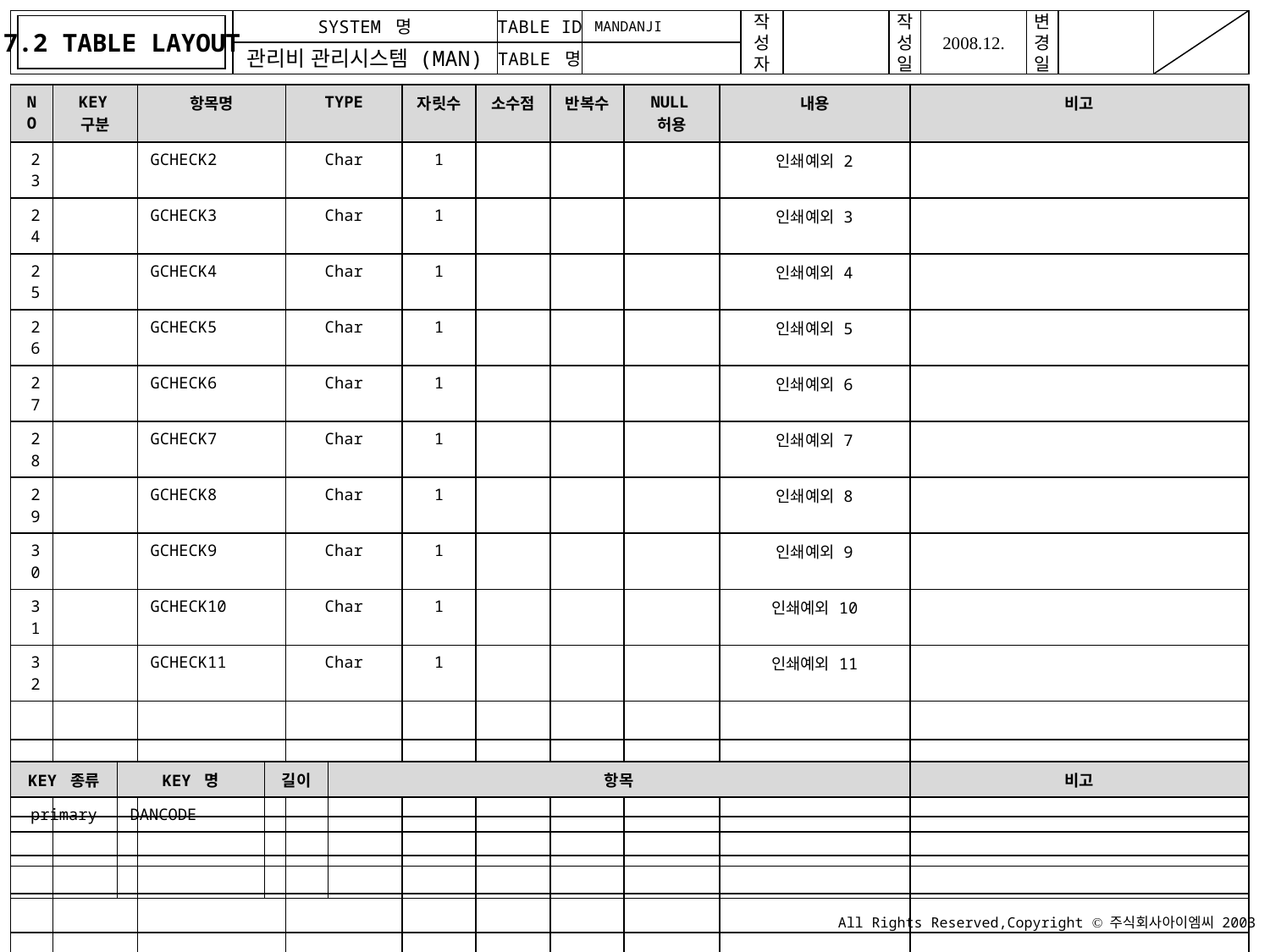

7.2 TABLE LAYOUT
MANDANJI

| NO | KEY구분 | 항목명 | TYPE | 자릿수 | 소수점 | 반복수 | NULL허용 | 내용 | 비고 |
| --- | --- | --- | --- | --- | --- | --- | --- | --- | --- |
| 23 |  | GCHECK2 | Char | 1 |  |  |  | 인쇄예외 2 |  |
| 24 |  | GCHECK3 | Char | 1 |  |  |  | 인쇄예외 3 |  |
| 25 |  | GCHECK4 | Char | 1 |  |  |  | 인쇄예외 4 |  |
| 26 |  | GCHECK5 | Char | 1 |  |  |  | 인쇄예외 5 |  |
| 27 |  | GCHECK6 | Char | 1 |  |  |  | 인쇄예외 6 |  |
| 28 |  | GCHECK7 | Char | 1 |  |  |  | 인쇄예외 7 |  |
| 29 |  | GCHECK8 | Char | 1 |  |  |  | 인쇄예외 8 |  |
| 30 |  | GCHECK9 | Char | 1 |  |  |  | 인쇄예외 9 |  |
| 31 |  | GCHECK10 | Char | 1 |  |  |  | 인쇄예외 10 |  |
| 32 |  | GCHECK11 | Char | 1 |  |  |  | 인쇄예외 11 |  |
|  |  |  |  |  |  |  |  |  |  |
|  |  |  |  |  |  |  |  |  |  |
|  |  |  |  |  |  |  |  |  |  |
|  |  |  |  |  |  |  |  |  |  |
|  |  |  |  |  |  |  |  |  |  |
|  |  |  |  |  |  |  |  |  |  |
|  |  |  |  |  |  |  |  |  |  |
|  |  |  |  |  |  |  |  |  |  |
| KEY 종류 | KEY 명 | 길이 | 항목 | 비고 |
| --- | --- | --- | --- | --- |
| primary | DANCODE |  |  |  |
|  |  |  |  |  |
|  |  |  |  |  |